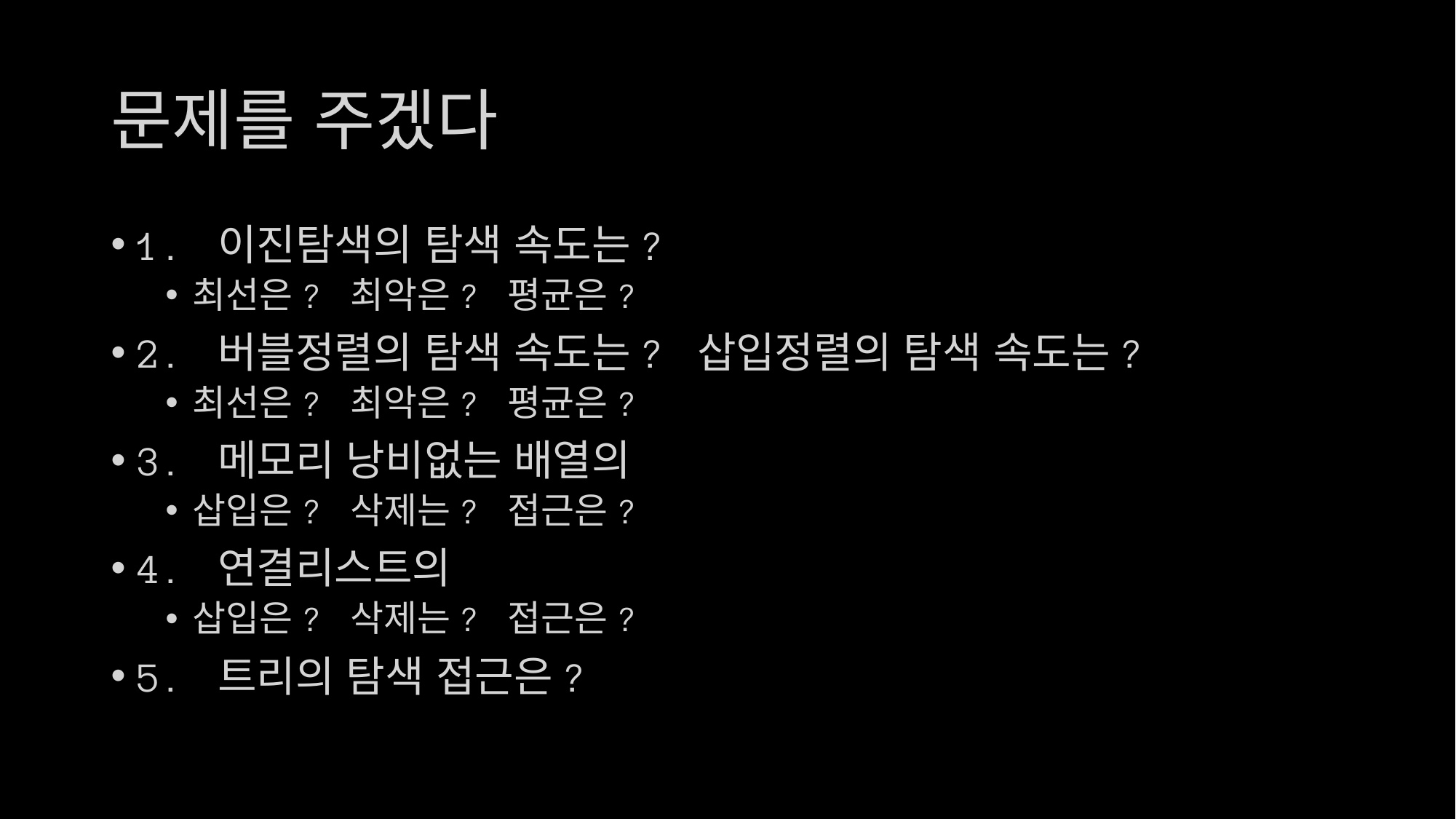

# 문제를 주겠다
1. 이진탐색의 탐색 속도는?
최선은? 최악은? 평균은?
2. 버블정렬의 탐색 속도는? 삽입정렬의 탐색 속도는?
최선은? 최악은? 평균은?
3. 메모리 낭비없는 배열의
삽입은? 삭제는? 접근은?
4. 연결리스트의
삽입은? 삭제는? 접근은?
5. 트리의 탐색 접근은?